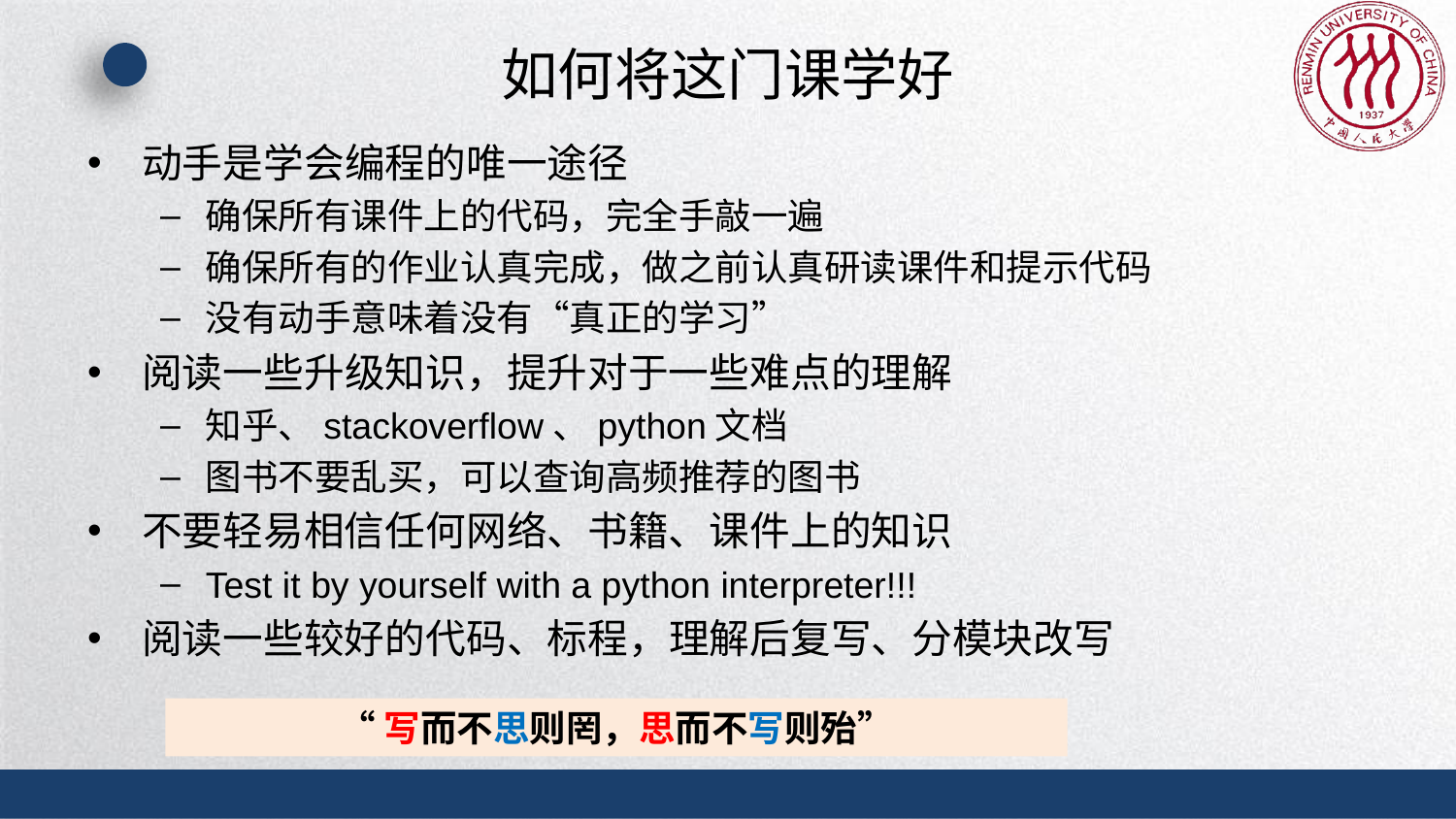

# 如何将这门课学好
动手是学会编程的唯一途径
确保所有课件上的代码，完全手敲一遍
确保所有的作业认真完成，做之前认真研读课件和提示代码
没有动手意味着没有“真正的学习”
阅读一些升级知识，提升对于一些难点的理解
知乎、stackoverflow、python文档
图书不要乱买，可以查询高频推荐的图书
不要轻易相信任何网络、书籍、课件上的知识
Test it by yourself with a python interpreter!!!
阅读一些较好的代码、标程，理解后复写、分模块改写

“写而不思则罔，思而不写则殆”